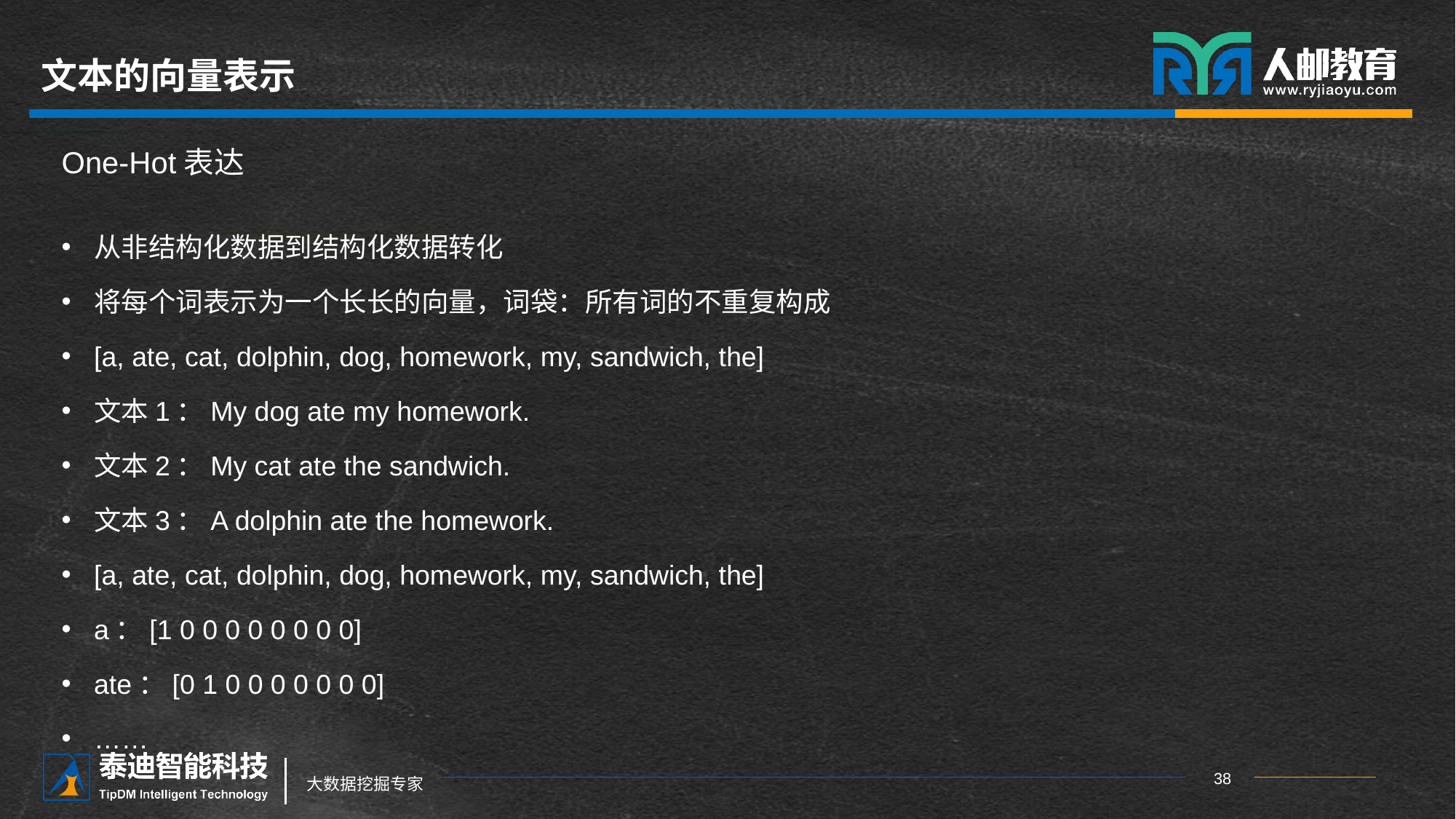

# 文本的向量表示
One-Hot表达
从非结构化数据到结构化数据转化
将每个词表示为一个长长的向量，词袋：所有词的不重复构成
[a, ate, cat, dolphin, dog, homework, my, sandwich, the]
文本1：My dog ate my homework.
文本2：My cat ate the sandwich.
文本3：A dolphin ate the homework.
[a, ate, cat, dolphin, dog, homework, my, sandwich, the]
a：[1 0 0 0 0 0 0 0 0]
ate：[0 1 0 0 0 0 0 0 0]
……